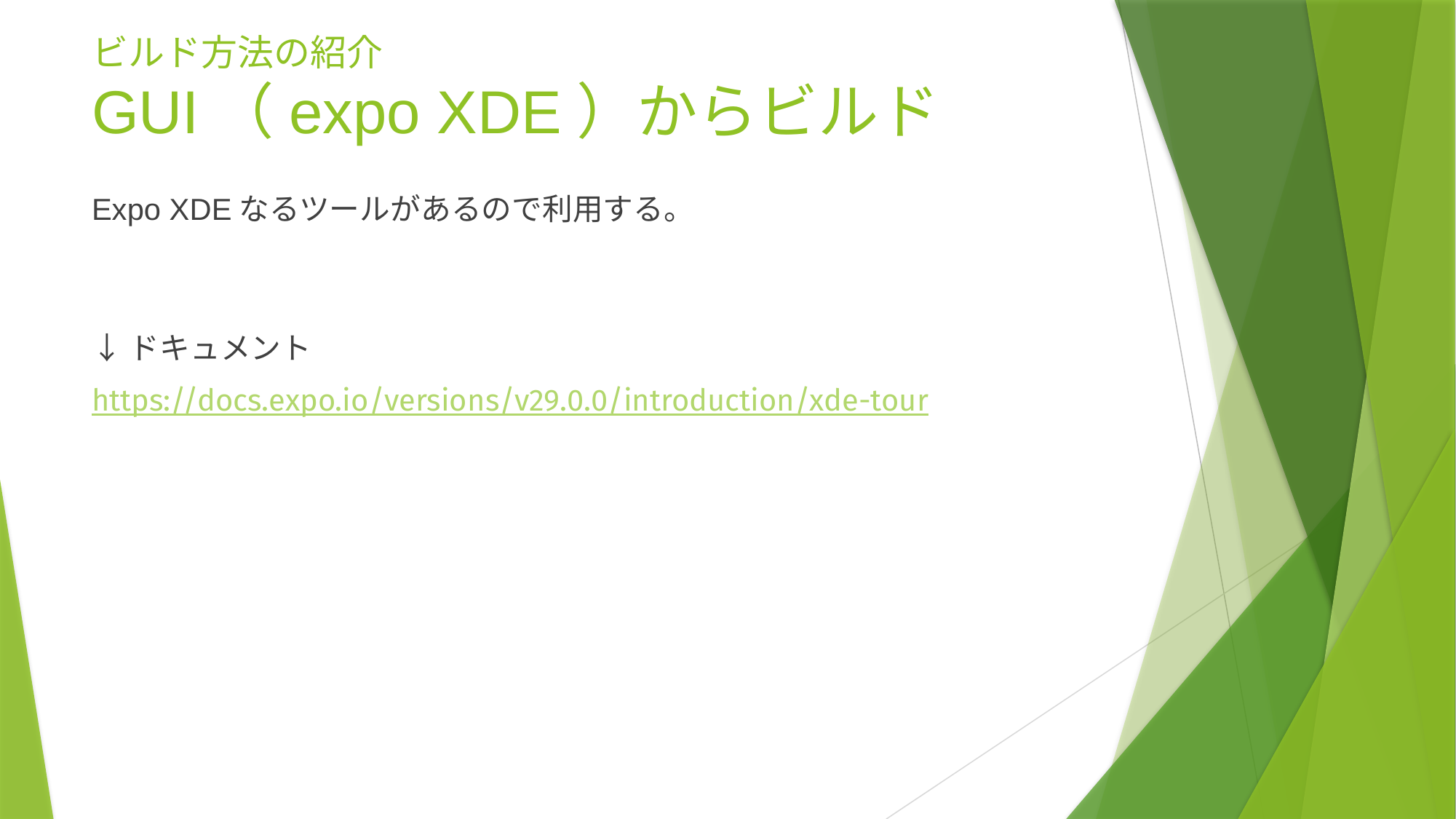

# ビルド方法の紹介 GUI（expo XDE）からビルド
Expo XDEなるツールがあるので利用する。

↓ドキュメント
https://docs.expo.io/versions/v29.0.0/introduction/xde-tour